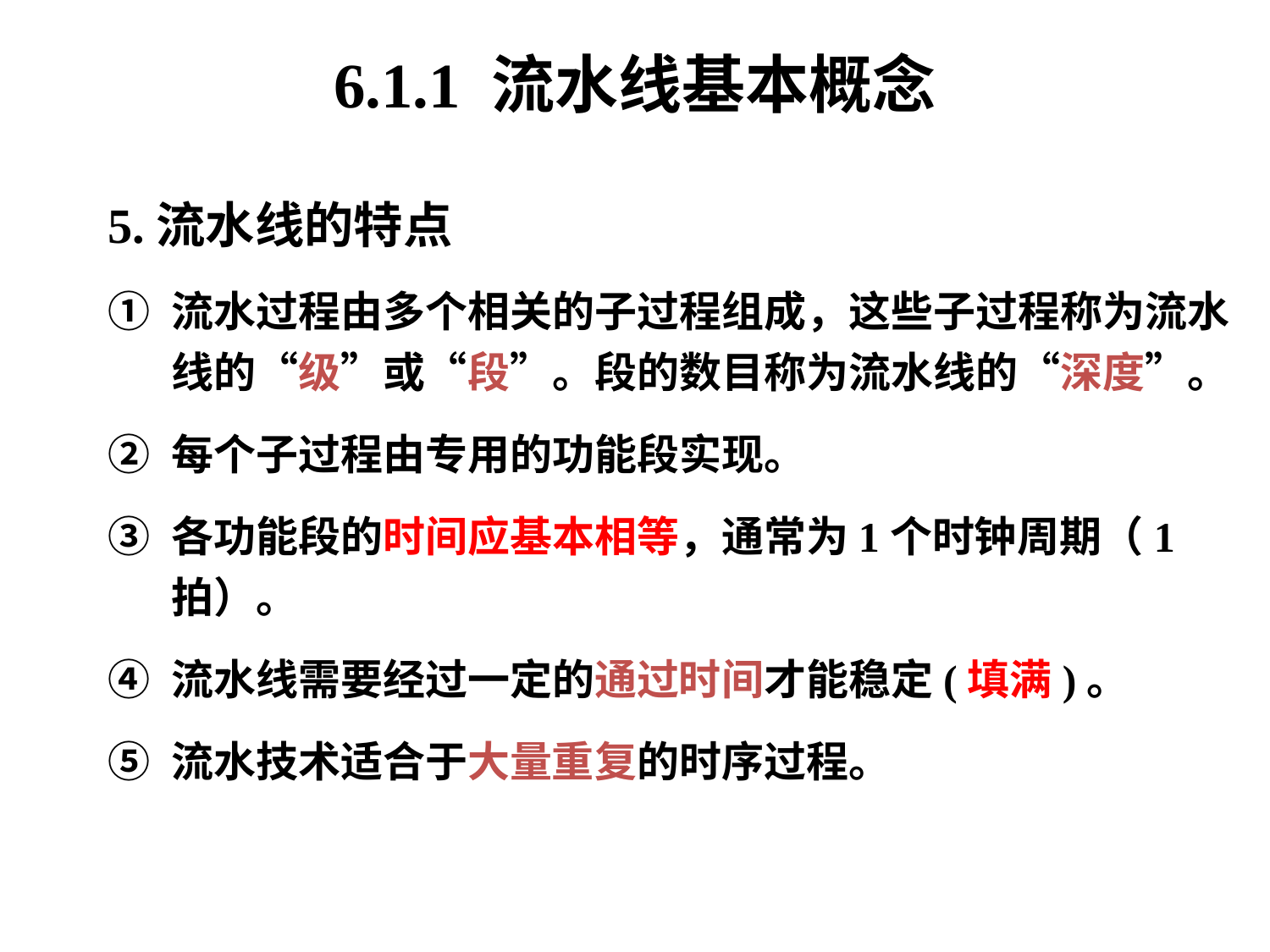

6.1.1 流水线基本概念
5.流水线的特点
流水过程由多个相关的子过程组成，这些子过程称为流水线的“级”或“段”。段的数目称为流水线的“深度”。
每个子过程由专用的功能段实现。
各功能段的时间应基本相等，通常为1个时钟周期（1拍）。
流水线需要经过一定的通过时间才能稳定(填满)。
流水技术适合于大量重复的时序过程。